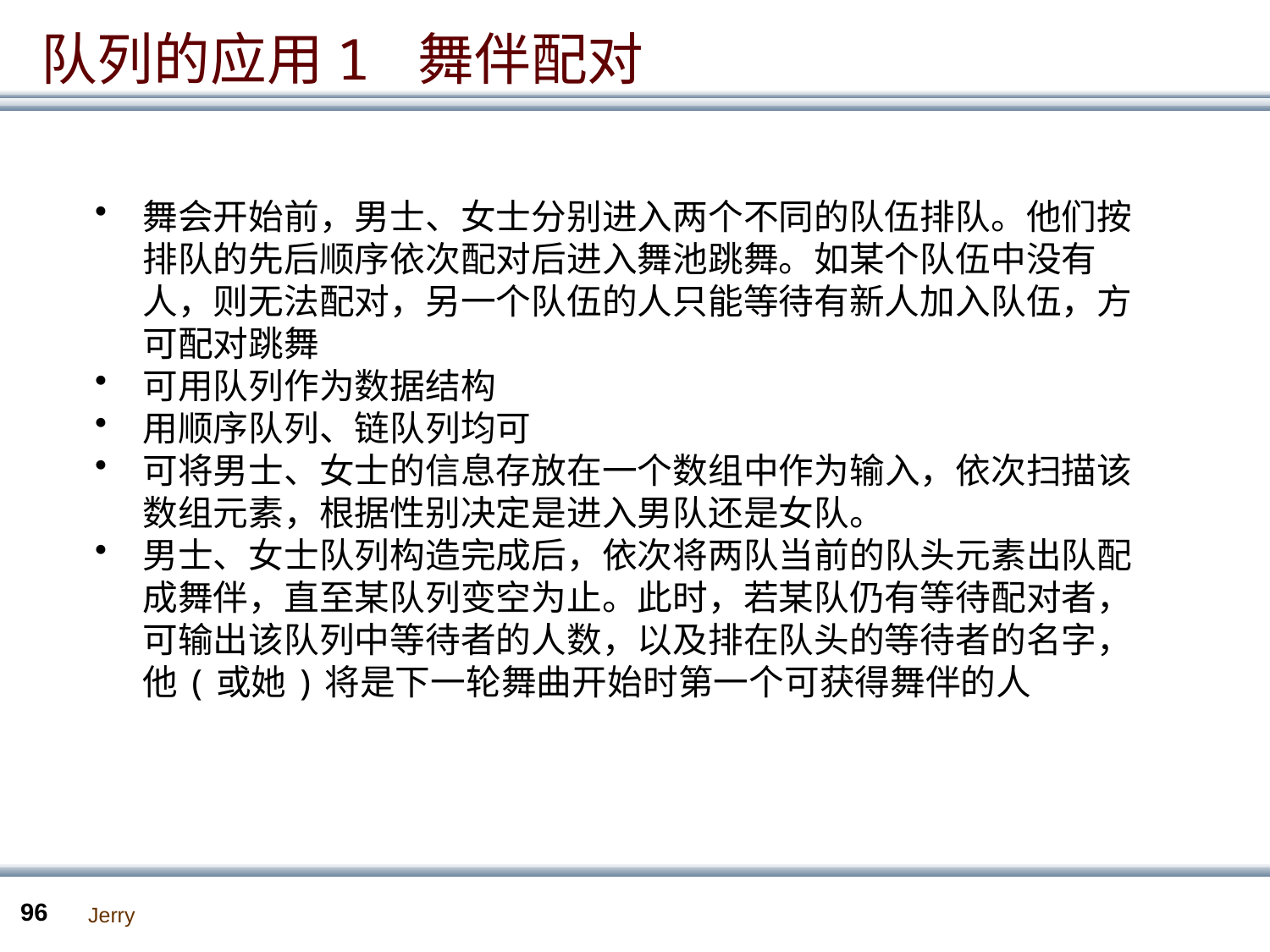

队列的应用1 舞伴配对
舞会开始前，男士、女士分别进入两个不同的队伍排队。他们按排队的先后顺序依次配对后进入舞池跳舞。如某个队伍中没有人，则无法配对，另一个队伍的人只能等待有新人加入队伍，方可配对跳舞
可用队列作为数据结构
用顺序队列、链队列均可
可将男士、女士的信息存放在一个数组中作为输入，依次扫描该数组元素，根据性别决定是进入男队还是女队。
男士、女士队列构造完成后，依次将两队当前的队头元素出队配成舞伴，直至某队列变空为止。此时，若某队仍有等待配对者，可输出该队列中等待者的人数，以及排在队头的等待者的名字，他(或她)将是下一轮舞曲开始时第一个可获得舞伴的人